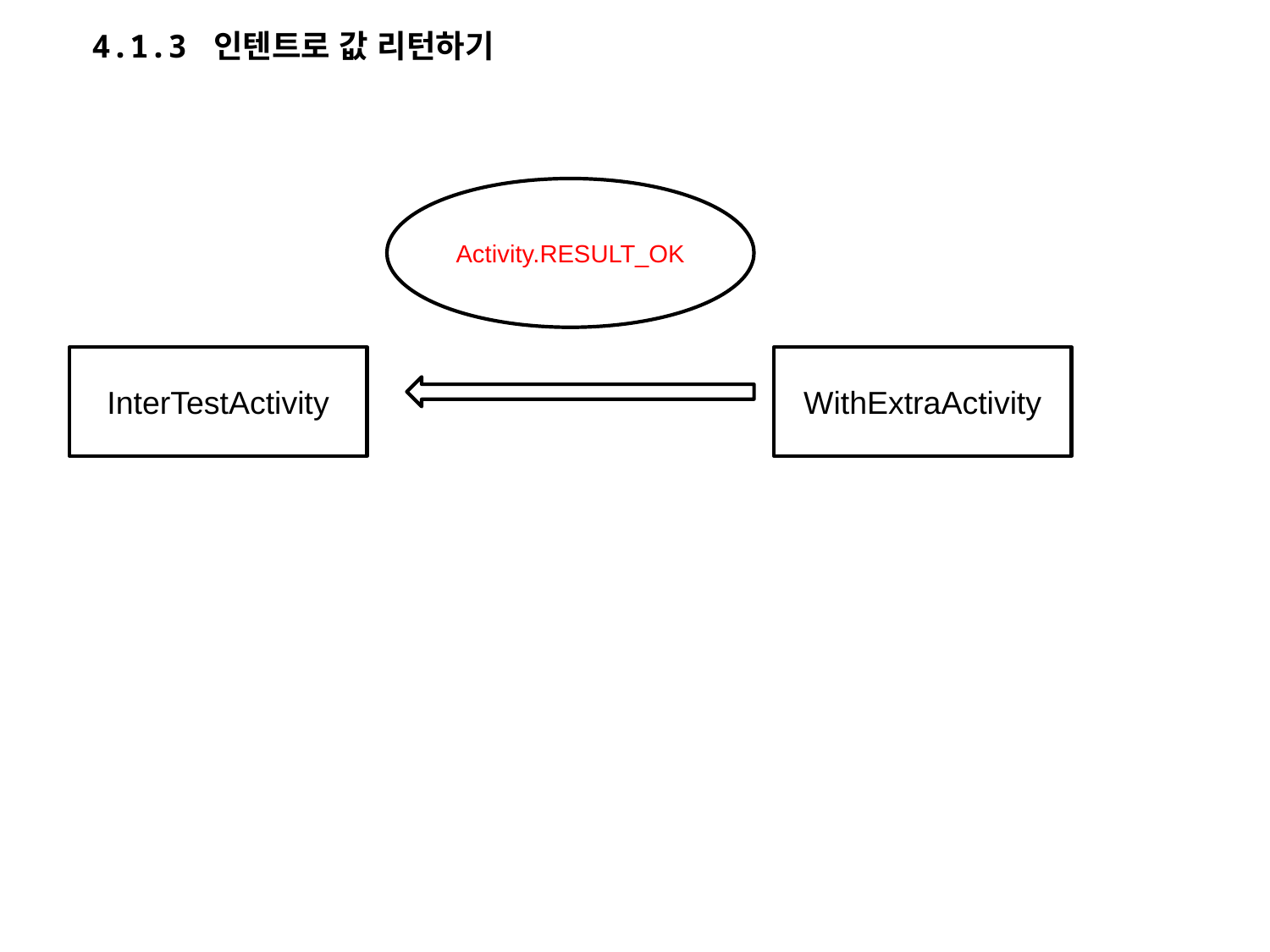

4.1.3 인텐트로 값 리턴하기
Activity.RESULT_OK
InterTestActivity
WithExtraActivity